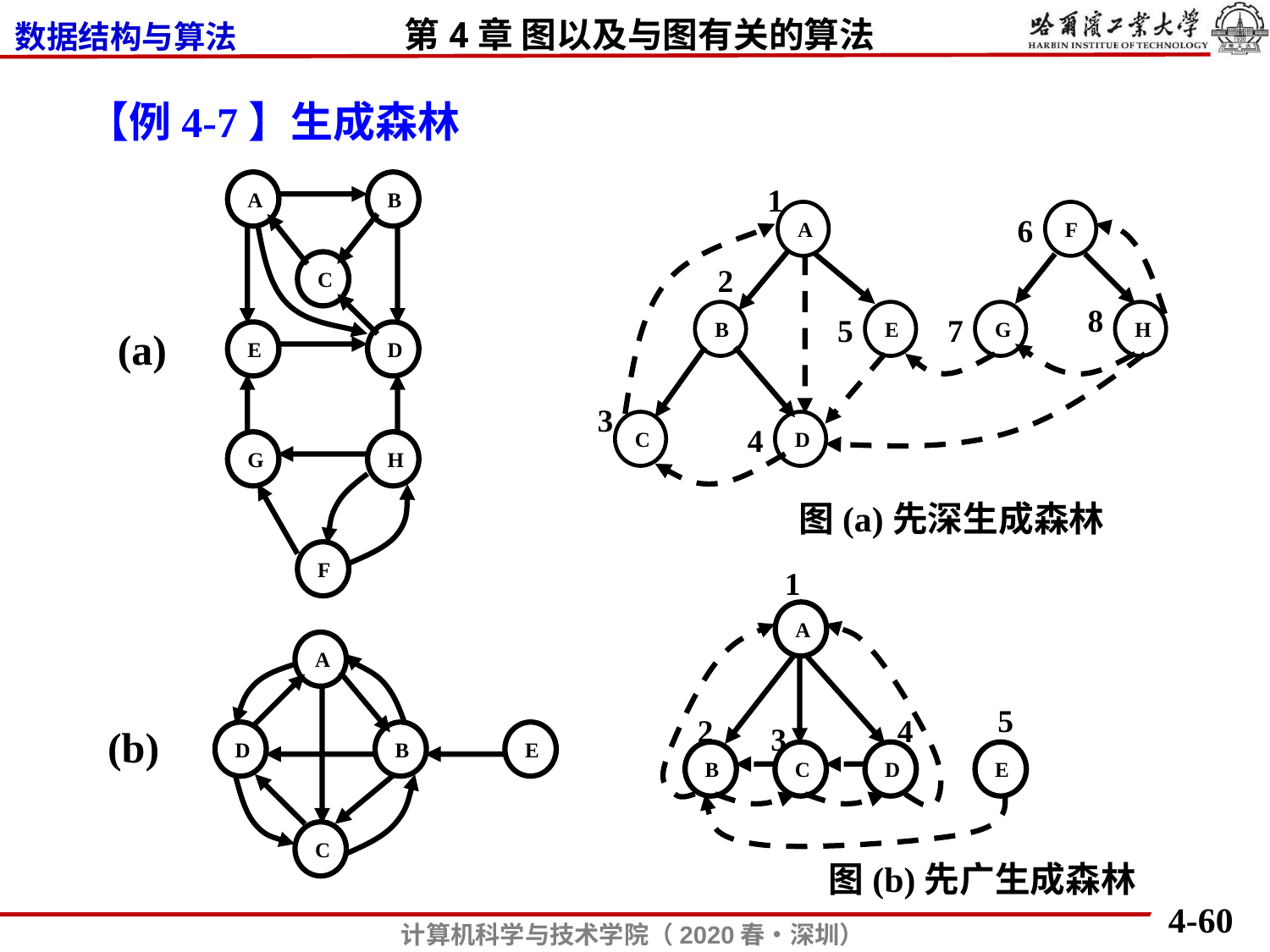

【例4-7】生成森林
A
B

C

(a)
E
D

G
H

F
1
A
F
6

2

8
B
E
G
H
5
7

3
C
D
4

图(a)先深生成森林
1
A

5
2
4
3
B
C
D
E

图(b)先广生成森林
A

(b)
D
B
E

C